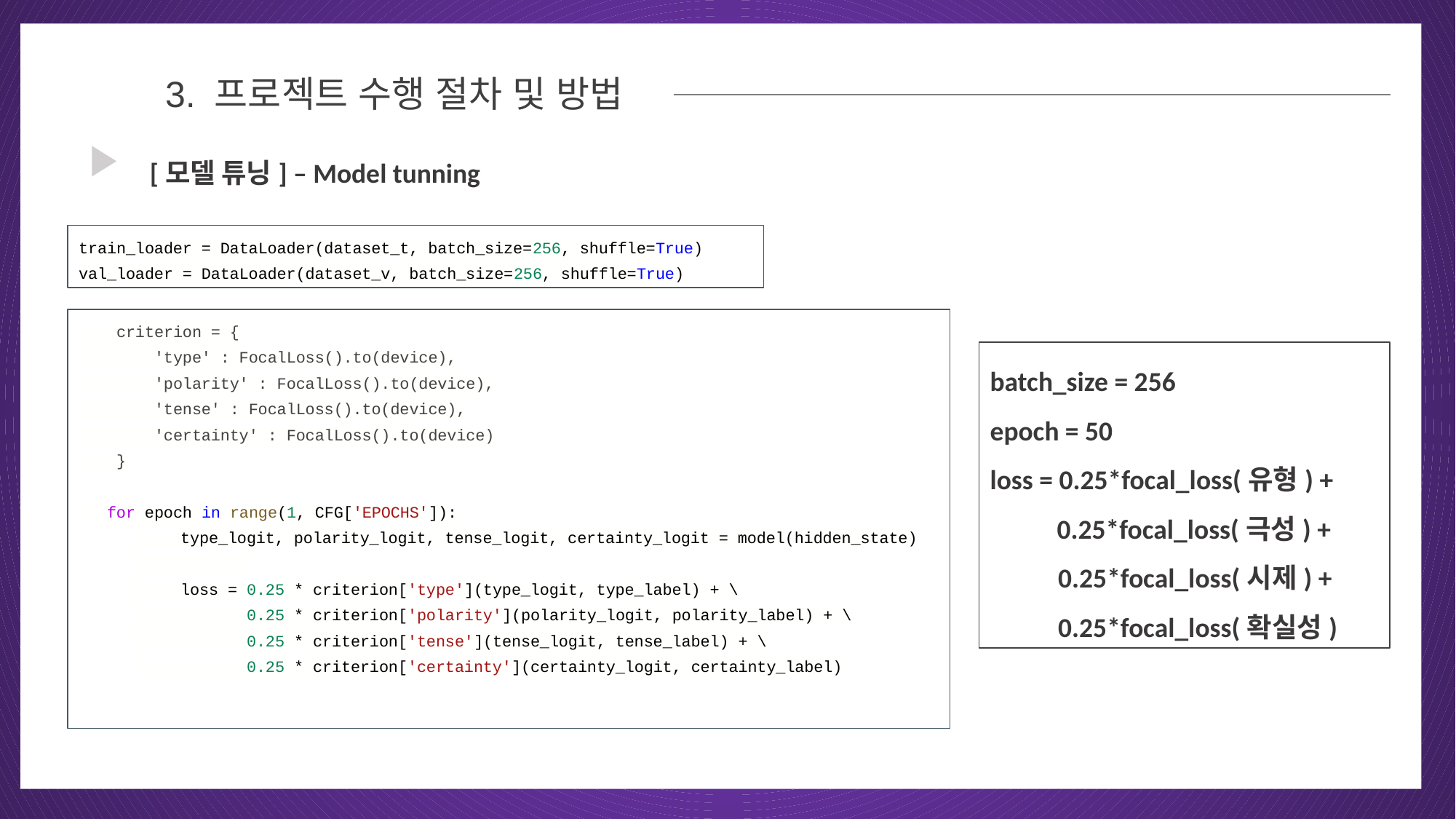

우리는 사용자와 게임에 대한 더 많은 세부 사항을 공유하고 직접 게임을 소개 할 것이다.
03
3. 프로젝트 수행 절차 및 방법
▶
[모델 튜닝] – Model tunning
train_loader = DataLoader(dataset_t, batch_size=256, shuffle=True)
val_loader = DataLoader(dataset_v, batch_size=256, shuffle=True)
    criterion = {
        'type' : FocalLoss().to(device),
        'polarity' : FocalLoss().to(device),
        'tense' : FocalLoss().to(device),
        'certainty' : FocalLoss().to(device)
    }

   for epoch in range(1, CFG['EPOCHS']):
     type_logit, polarity_logit, tense_logit, certainty_logit = model(hidden_state)

     loss = 0.25 * criterion['type'](type_logit, type_label) + \
            0.25 * criterion['polarity'](polarity_logit, polarity_label) + \
            0.25 * criterion['tense'](tense_logit, tense_label) + \
            0.25 * criterion['certainty'](certainty_logit, certainty_label)

batch_size = 256
epoch = 50
loss = 0.25*focal_loss(유형) +
  0.25*focal_loss(극성) +
           0.25*focal_loss(시제) +
           0.25*focal_loss(확실성)